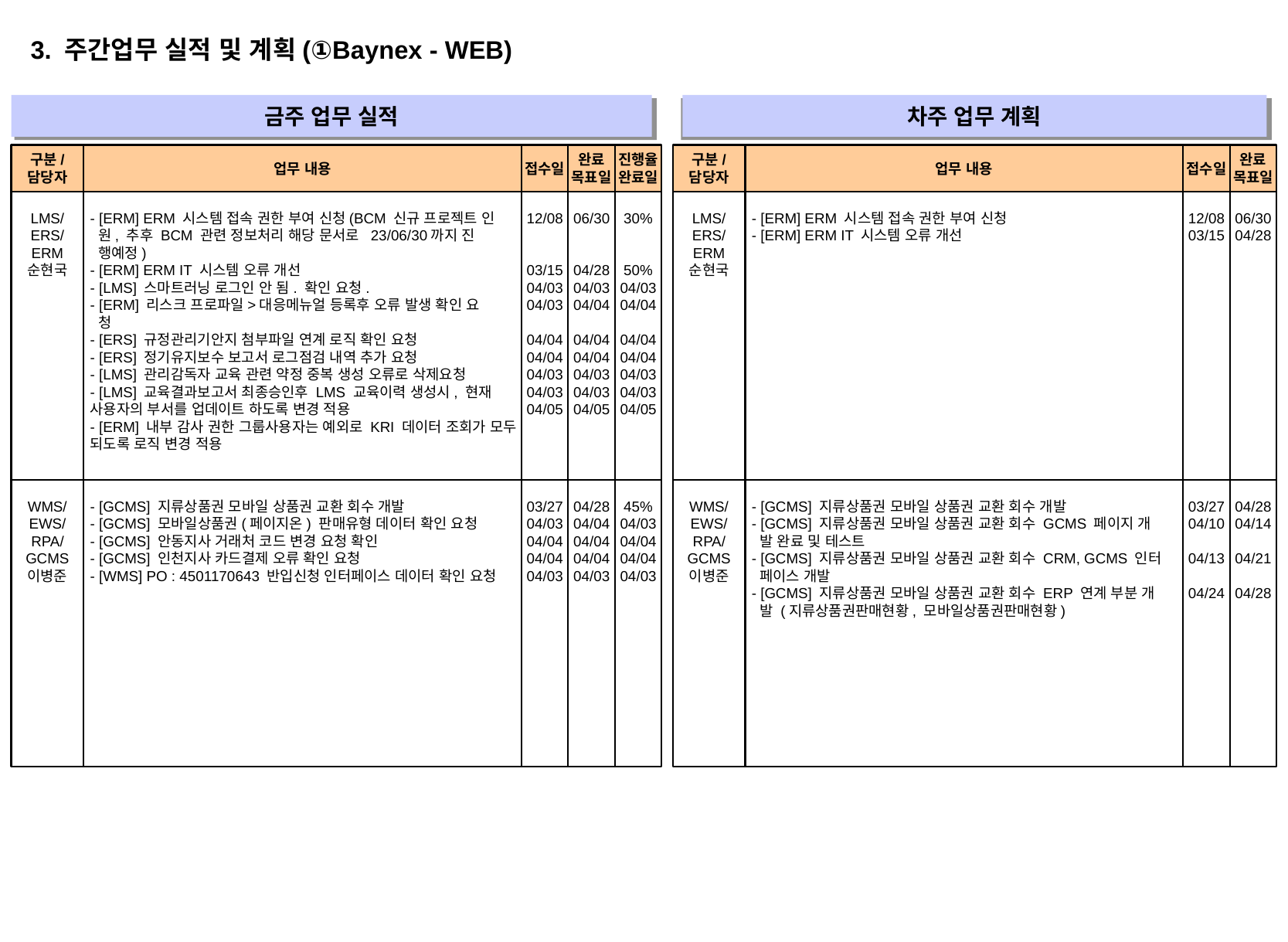

3. 주간업무 실적 및 계획(①Baynex - WEB)
금주 업무 실적
차주 업무 계획
" "
" "
구분/
담당자
업무 내용
접수일
완료
목표일
진행율
완료일
구분/
담당자
업무 내용
접수일
완료
목표일
LMS/
ERS/
ERM
순현국

- [ERM] ERM 시스템 접속 권한 부여 신청(BCM 신규 프로젝트 인
  원, 추후 BCM 관련 정보처리 해당 문서로  23/06/30까지 진
  행예정)
- [ERM] ERM IT 시스템 오류 개선
- [LMS] 스마트러닝 로그인 안 됨. 확인 요청.
- [ERM] 리스크 프로파일>대응메뉴얼 등록후 오류 발생 확인 요
  청
- [ERS] 규정관리기안지 첨부파일 연계 로직 확인 요청
- [ERS] 정기유지보수 보고서 로그점검 내역 추가 요청
- [LMS] 관리감독자 교육 관련 약정 중복 생성 오류로 삭제요청
- [LMS] 교육결과보고서 최종승인후 LMS 교육이력 생성시, 현재 사용자의 부서를 업데이트 하도록 변경 적용
- [ERM] 내부 감사 권한 그룹사용자는 예외로 KRI 데이터 조회가 모두 되도록 로직 변경 적용
12/08
03/15
04/03
04/03
04/04
04/04
04/03
04/03
04/05
06/30
04/28
04/03
04/04
04/04
04/04
04/03
04/03
04/05
30%
50%
04/03
04/04
04/04
04/04
04/03
04/03
04/05
LMS/
ERS/
ERM
순현국

- [ERM] ERM 시스템 접속 권한 부여 신청
- [ERM] ERM IT 시스템 오류 개선
12/08
03/15
06/30
04/28
WMS/
EWS/
RPA/
GCMS
이병준

- [GCMS] 지류상품권 모바일 상품권 교환 회수 개발
- [GCMS] 모바일상품권(페이지온) 판매유형 데이터 확인 요청
- [GCMS] 안동지사 거래처 코드 변경 요청 확인
- [GCMS] 인천지사 카드결제 오류 확인 요청
- [WMS] PO : 4501170643 반입신청 인터페이스 데이터 확인 요청
03/27
04/03
04/04
04/04
04/03
04/28
04/04
04/04
04/04
04/03
45%
04/03
04/04
04/04
04/03
WMS/
EWS/
RPA/
GCMS
이병준

- [GCMS] 지류상품권 모바일 상품권 교환 회수 개발
- [GCMS] 지류상품권 모바일 상품권 교환 회수 GCMS 페이지 개
  발 완료 및 테스트
- [GCMS] 지류상품권 모바일 상품권 교환 회수 CRM, GCMS 인터
  페이스 개발
- [GCMS] 지류상품권 모바일 상품권 교환 회수 ERP 연계 부분 개
  발 (지류상품권판매현황, 모바일상품권판매현황)
03/27
04/10
04/13
04/24
04/28
04/14
04/21
04/28